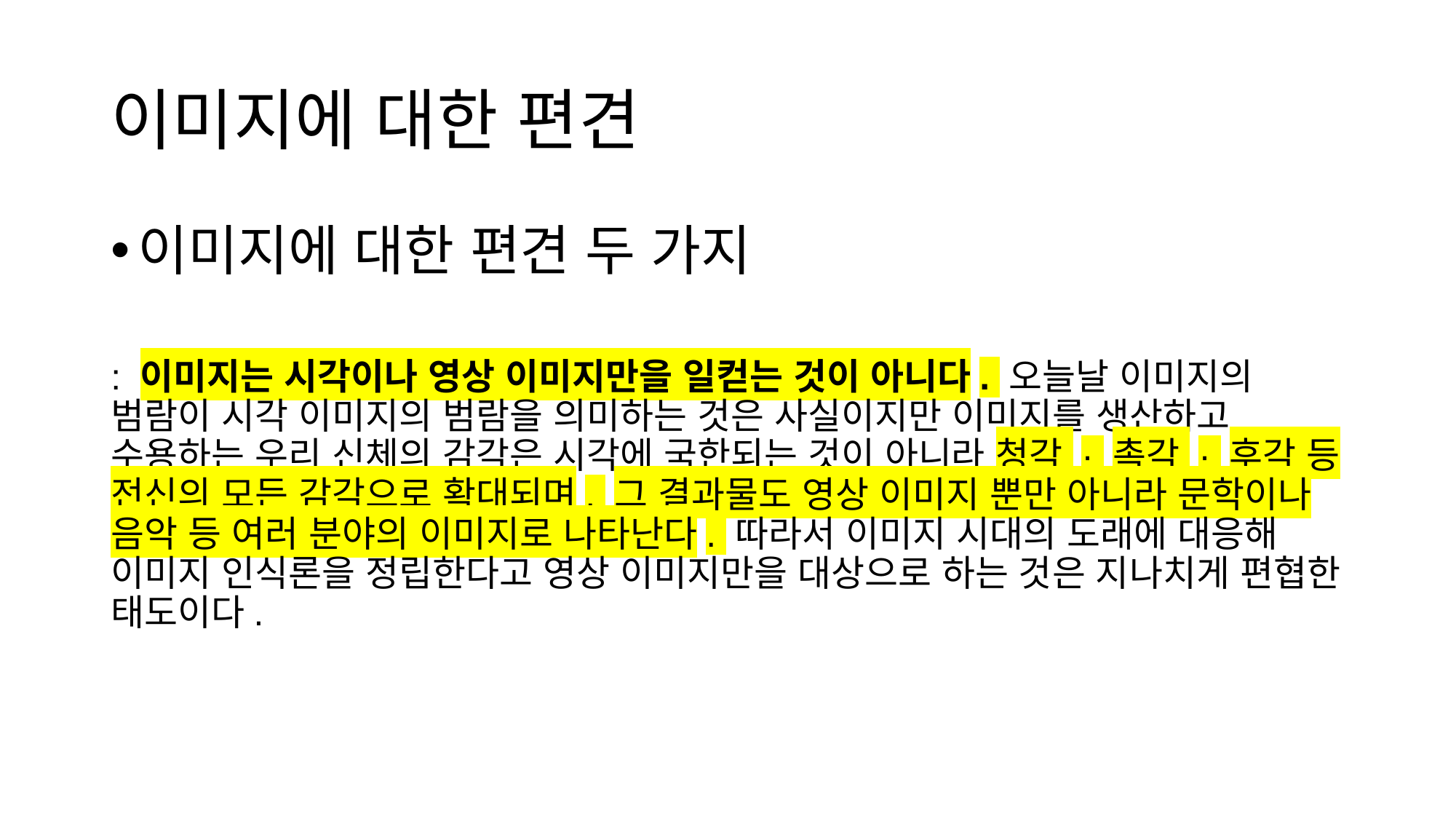

# 이미지에 대한 편견
이미지에 대한 편견 두 가지

: 이미지는 시각이나 영상 이미지만을 일컫는 것이 아니다. 오늘날 이미지의 범람이 시각 이미지의 범람을 의미하는 것은 사실이지만 이미지를 생산하고 수용하는 우리 신체의 감각은 시각에 국한되는 것이 아니라 청각 · 촉각 · 후각 등 전신의 모든 감각으로 확대되며, 그 결과물도 영상 이미지 뿐만 아니라 문학이나 음악 등 여러 분야의 이미지로 나타난다. 따라서 이미지 시대의 도래에 대응해 이미지 인식론을 정립한다고 영상 이미지만을 대상으로 하는 것은 지나치게 편협한 태도이다.